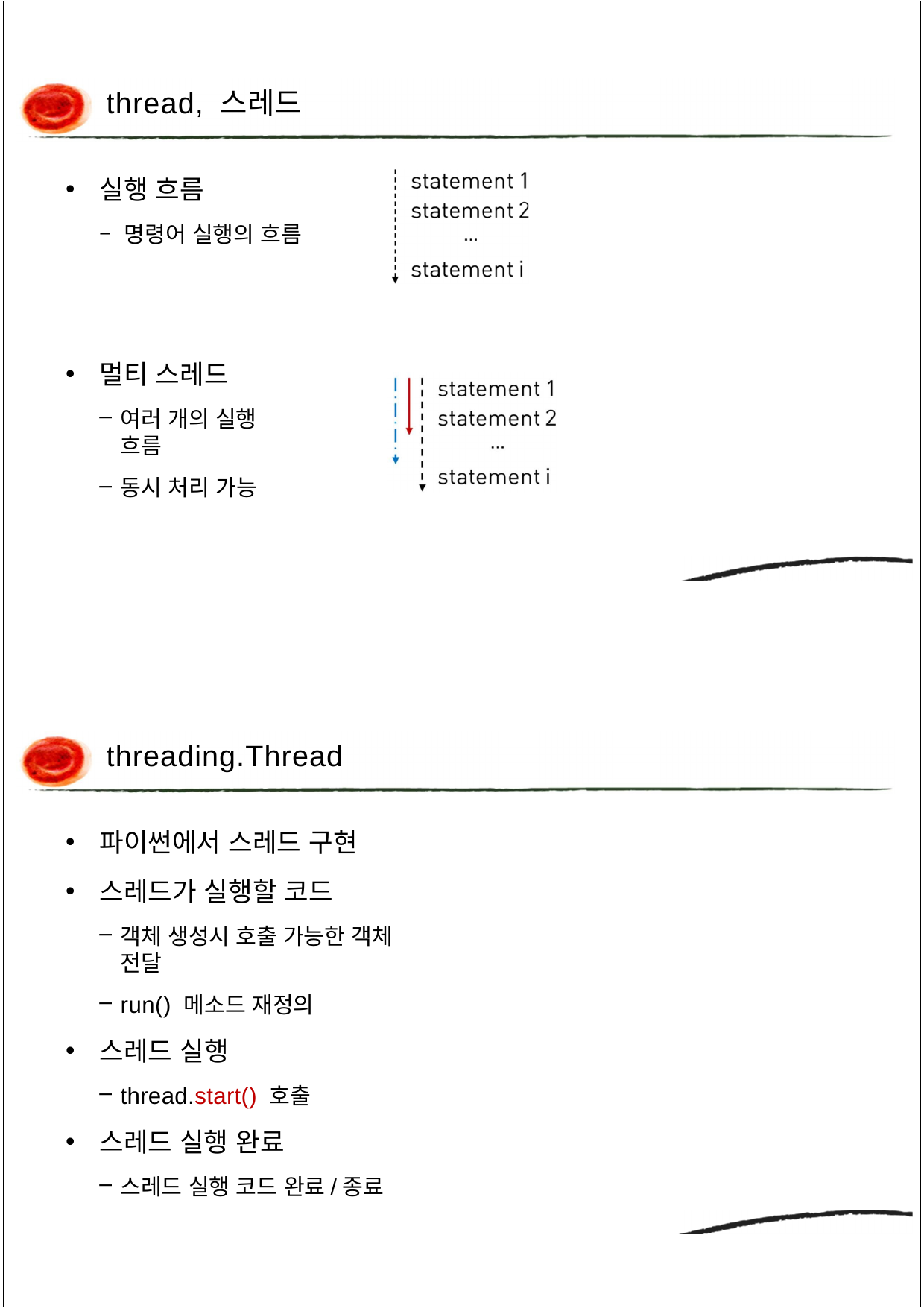

thread, 스레드

실행 흐름
– 명령어 실행의 흐름

멀티 스레드
여러 개의 실행 흐름
동시 처리 가능

threading.Thread

파이썬에서 스레드 구현
스레드가 실행할 코드
객체 생성시 호출 가능한 객체 전달
run() 메소드 재정의
스레드 실행
thread.start() 호출
스레드 실행 완료
스레드 실행 코드 완료/종료